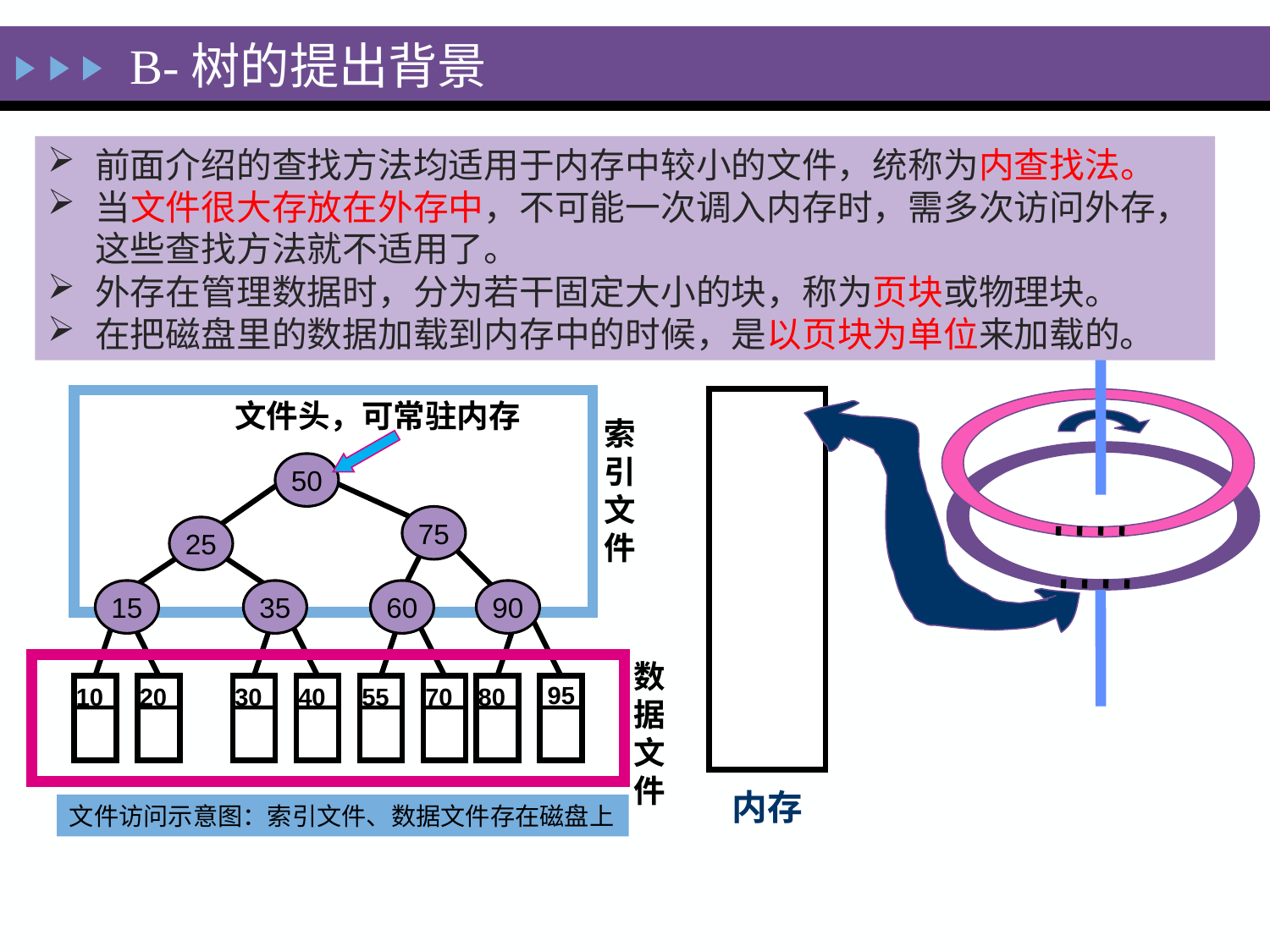

# B-树的提出背景
前面介绍的查找方法均适用于内存中较小的文件，统称为内查找法。
当文件很大存放在外存中，不可能一次调入内存时，需多次访问外存，这些查找方法就不适用了。
外存在管理数据时，分为若干固定大小的块，称为页块或物理块。
在把磁盘里的数据加载到内存中的时候，是以页块为单位来加载的。

文件头，可常驻内存

索引文件

50

75
25

15
35
60
90

数据文件

95
10

20

30

40

55

70

80

内存
文件访问示意图：索引文件、数据文件存在磁盘上